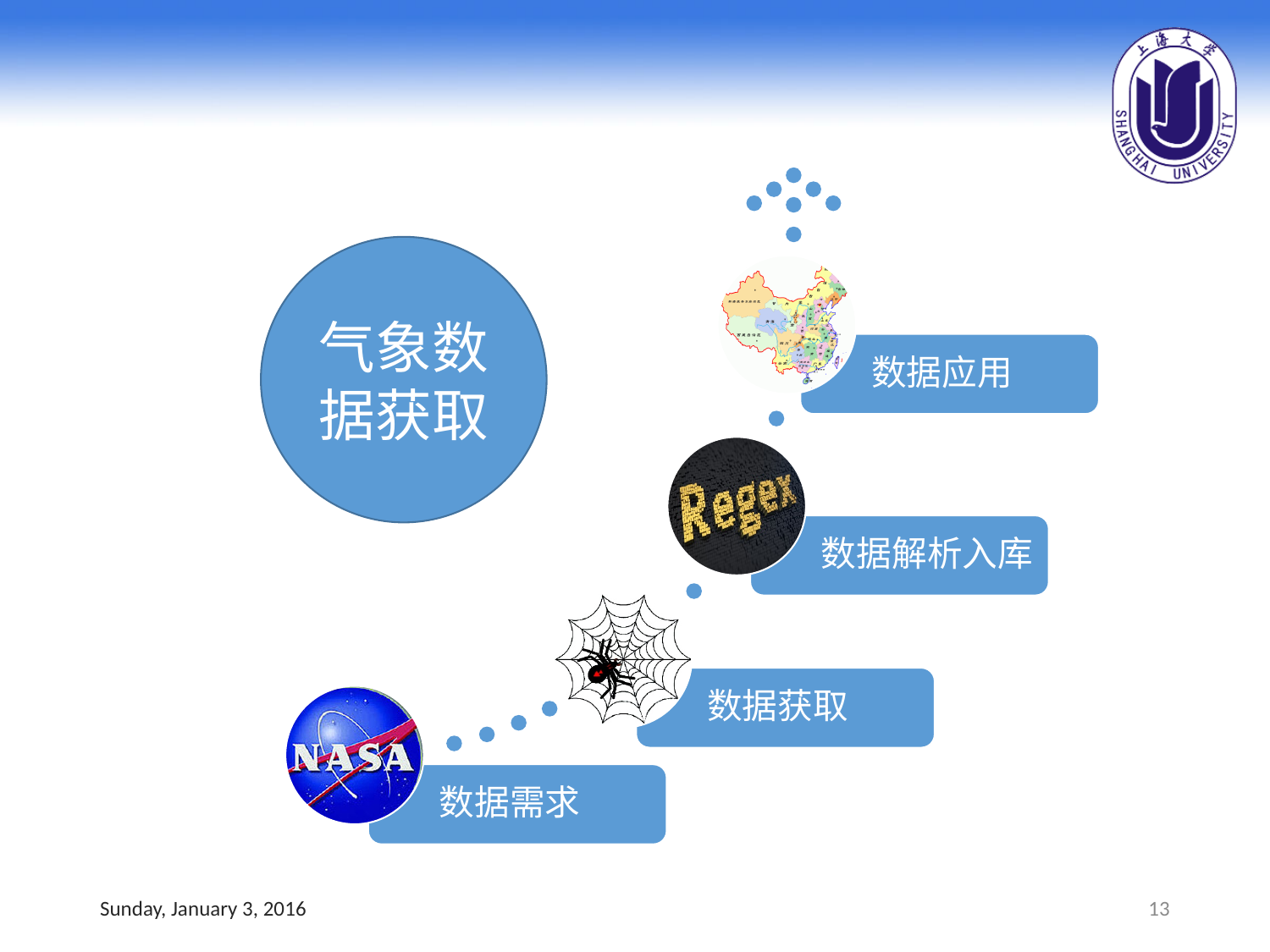

数据需求
数据获取
数据解析入库
数据应用
气象数据获取
Sunday, January 3, 2016
13